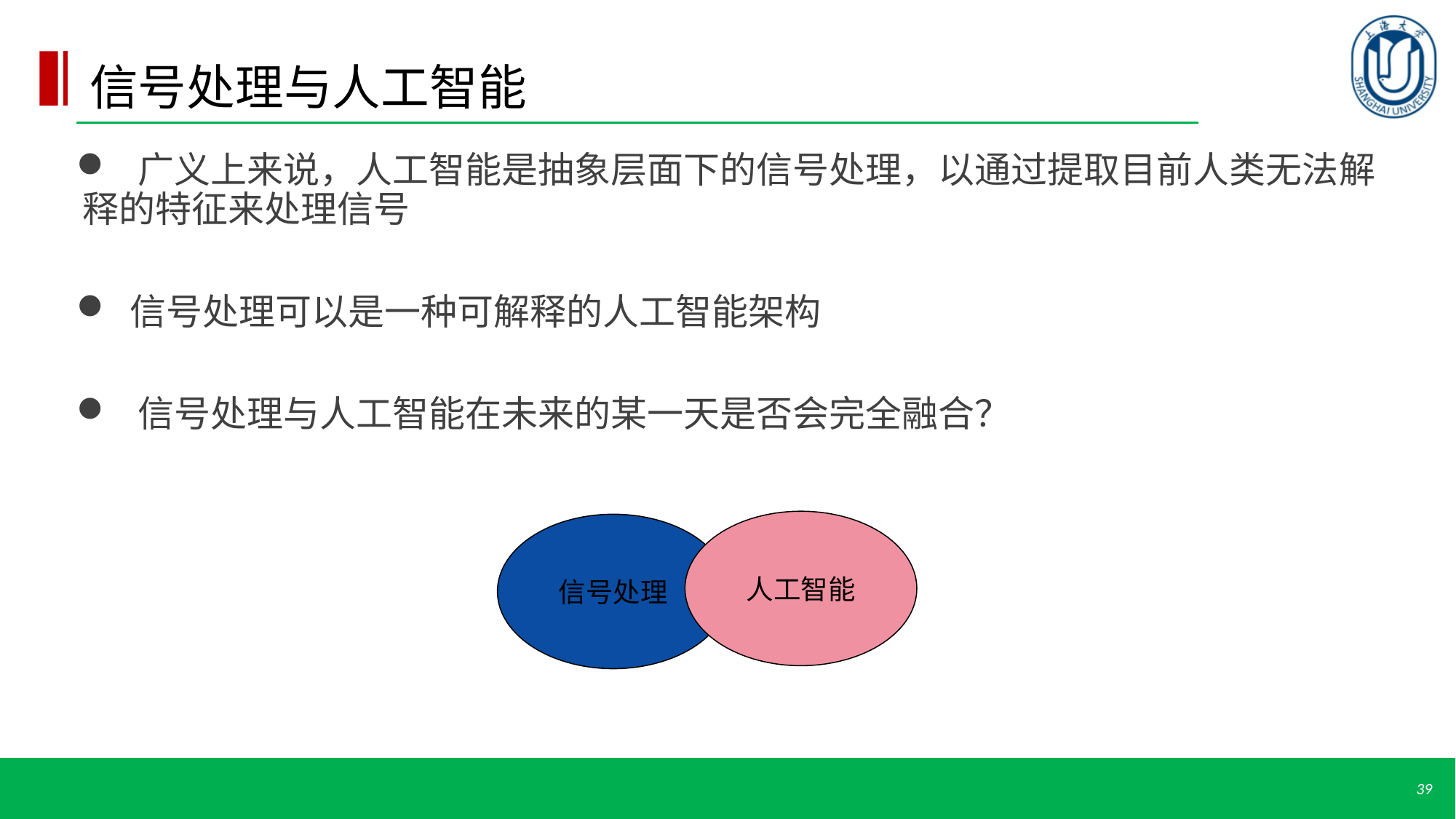

# 信号处理与人工智能
  广义上来说，人工智能是抽象层面下的信号处理，以通过提取目前人类无法解释的特征来处理信号

 信号处理可以是一种可解释的人工智能架构

  信号处理与人工智能在未来的某一天是否会完全融合？

人工智能

信号处理
39